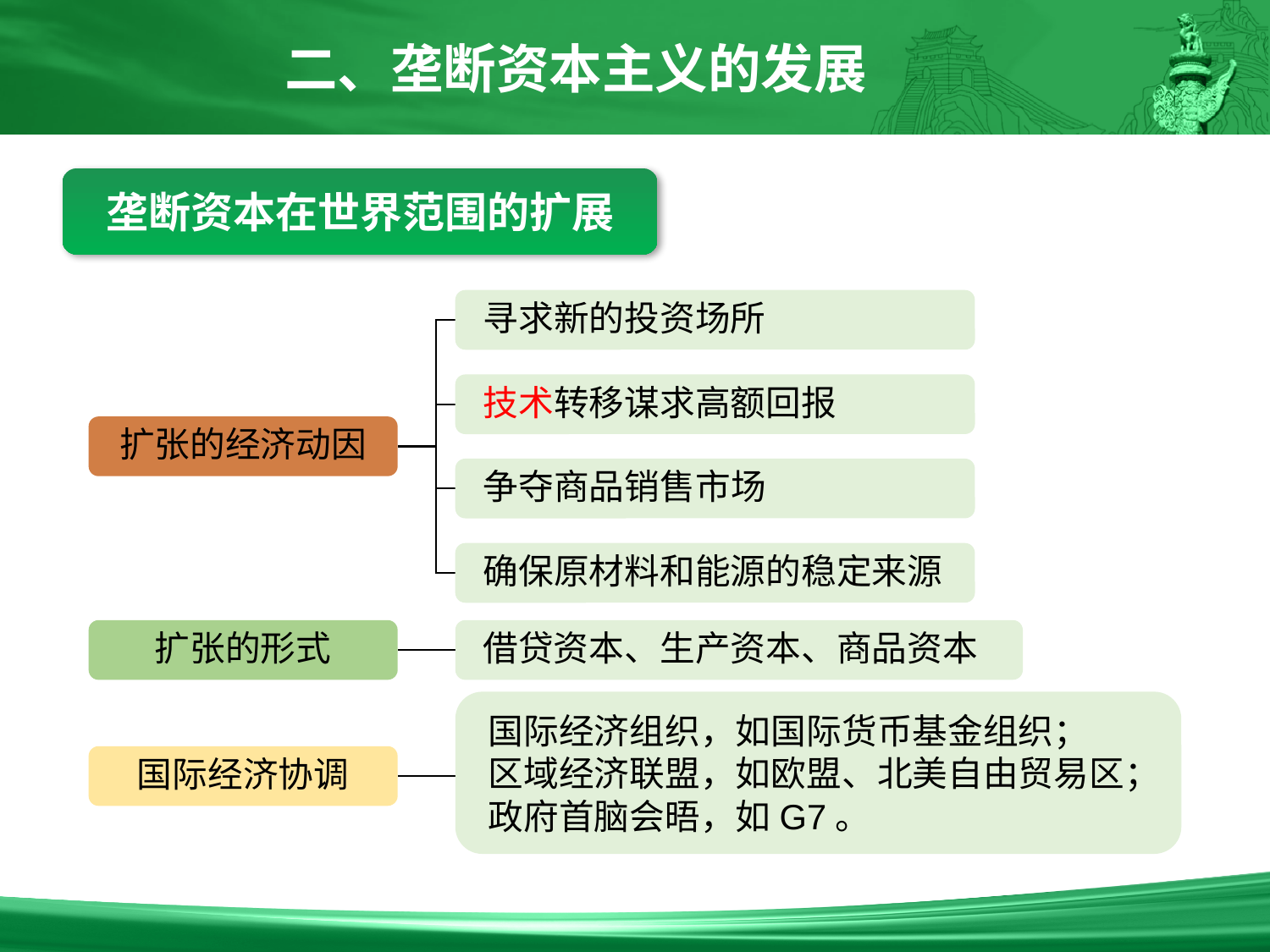

二、垄断资本主义的发展
垄断资本在世界范围的扩展
寻求新的投资场所

技术转移谋求高额回报

扩张的经济动因

争夺商品销售市场
确保原材料和能源的稳定来源
扩张的形式
借贷资本、生产资本、商品资本

国际经济组织，如国际货币基金组织；
区域经济联盟，如欧盟、北美自由贸易区；
政府首脑会晤，如G7。
国际经济协调